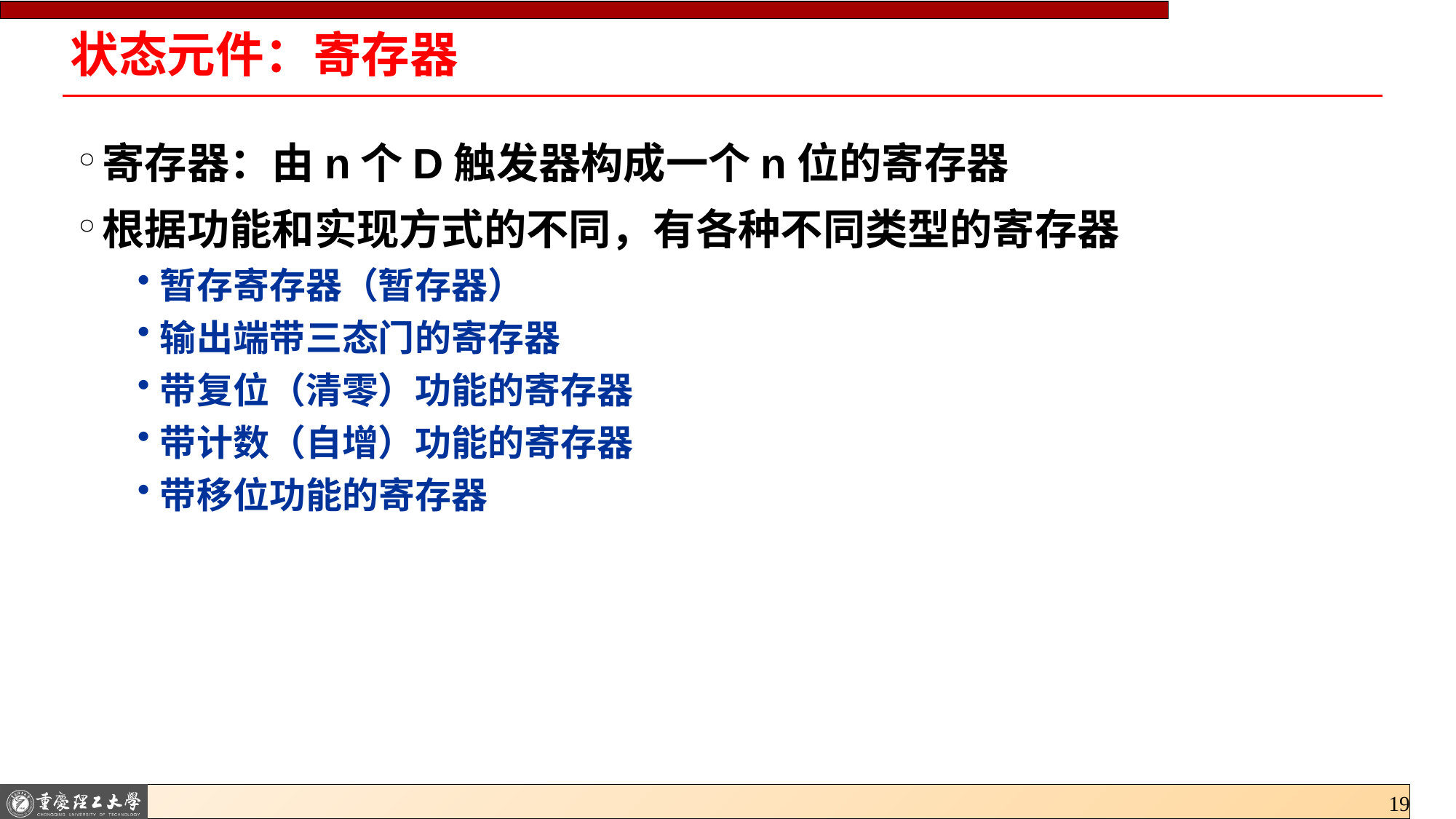

# 状态元件：寄存器
寄存器：由n个D触发器构成一个n位的寄存器
根据功能和实现方式的不同，有各种不同类型的寄存器
暂存寄存器（暂存器）
输出端带三态门的寄存器
带复位（清零）功能的寄存器
带计数（自增）功能的寄存器
带移位功能的寄存器